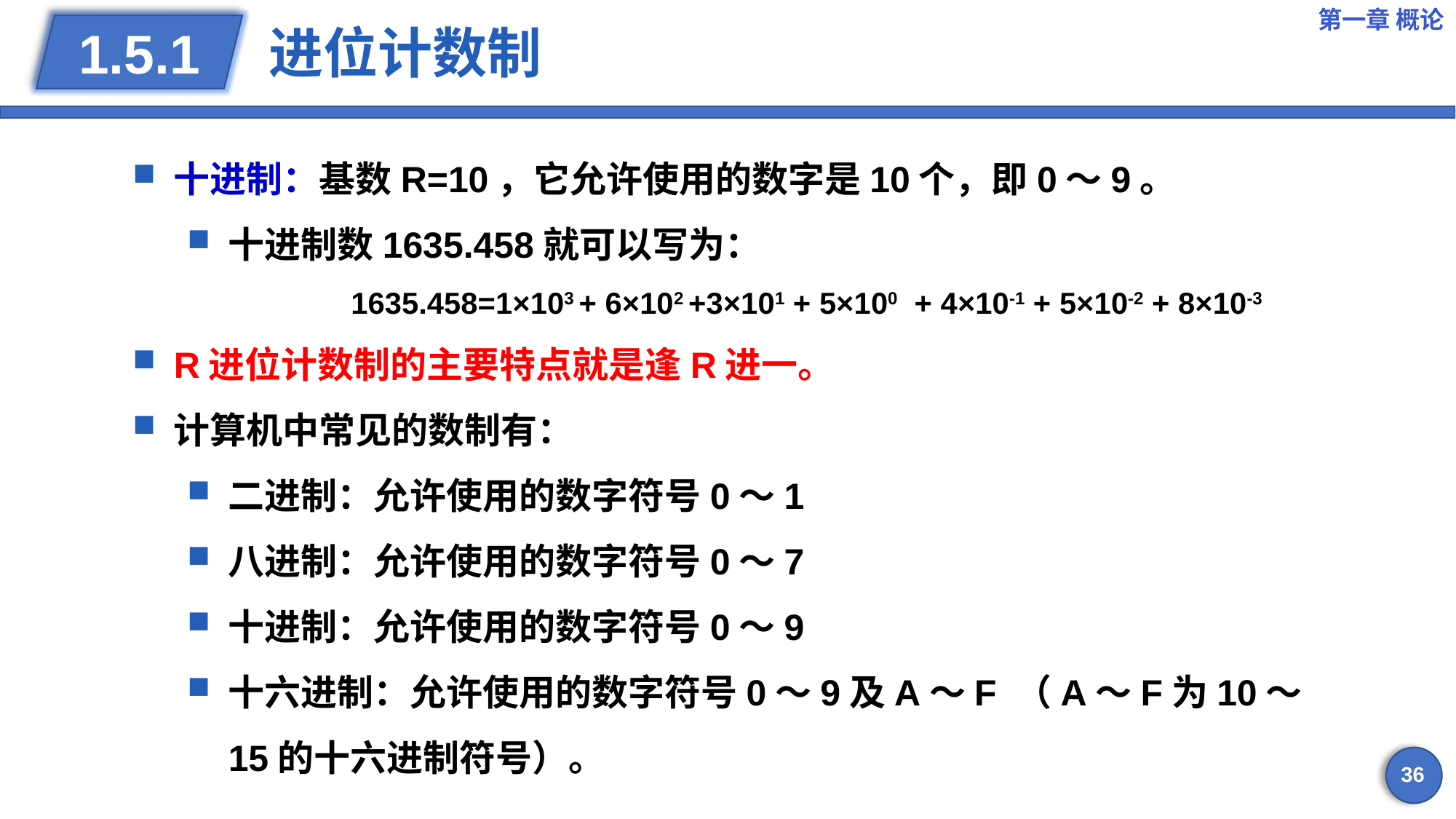

第一章 概论
# 进位计数制
1.5.1
十进制：基数R=10，它允许使用的数字是10个，即0～9。
十进制数1635.458就可以写为：
		1635.458=1×103 + 6×102 +3×101 + 5×100  + 4×10-1 + 5×10-2 + 8×10-3
R进位计数制的主要特点就是逢R进一。
计算机中常见的数制有：
二进制：允许使用的数字符号0～1
八进制：允许使用的数字符号0～7
十进制：允许使用的数字符号0～9
十六进制：允许使用的数字符号0～9及A～F （A～F为10～15的十六进制符号）。
36